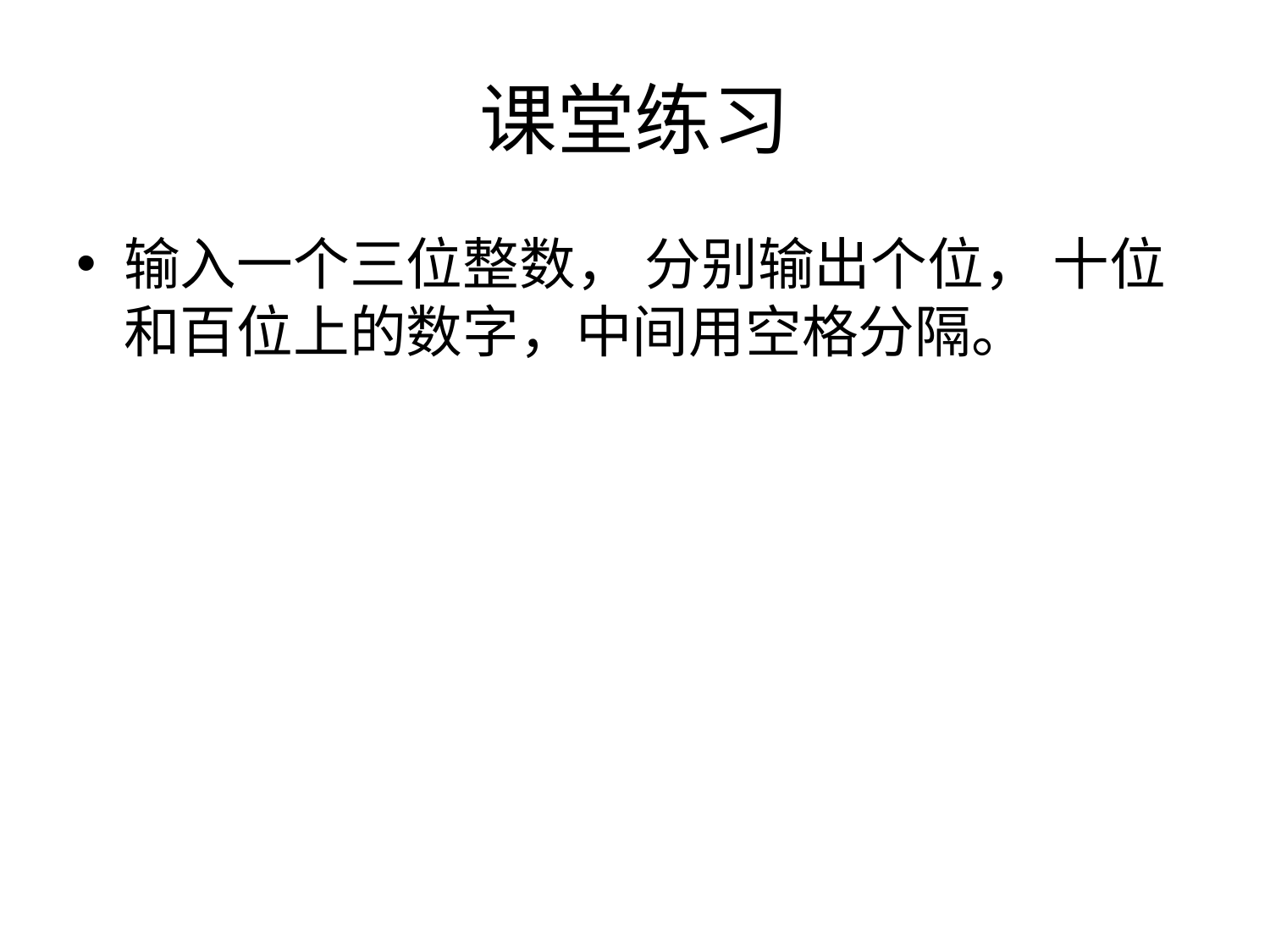

# 课堂练习
输入一个三位整数， 分别输出个位， 十位和百位上的数字，中间用空格分隔。